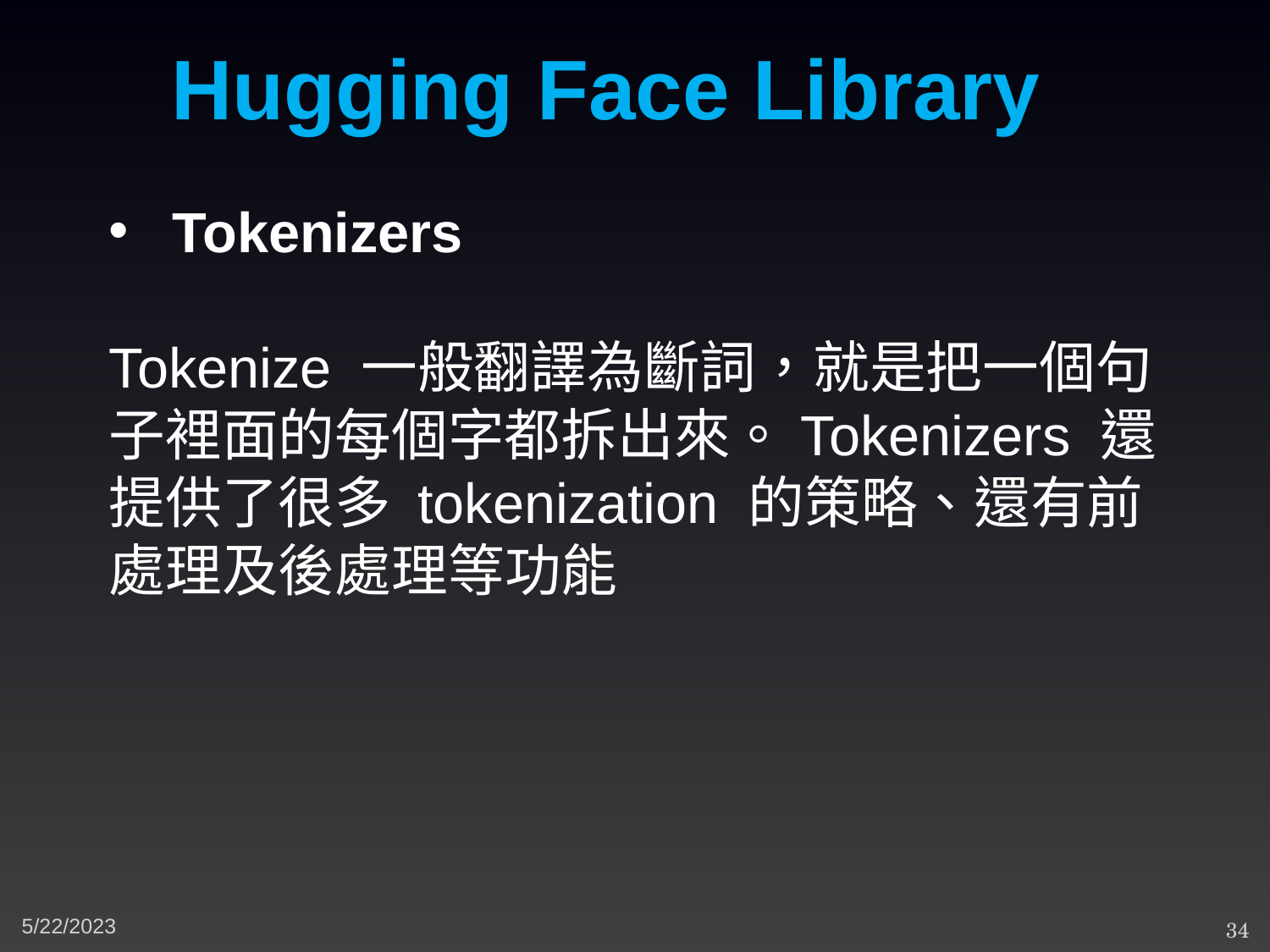

Hugging Face Library
Tokenizers

Tokenize 一般翻譯為斷詞，就是把一個句子裡面的每個字都拆出來。Tokenizers 還提供了很多 tokenization 的策略、還有前處理及後處理等功能

5/22/2023
34